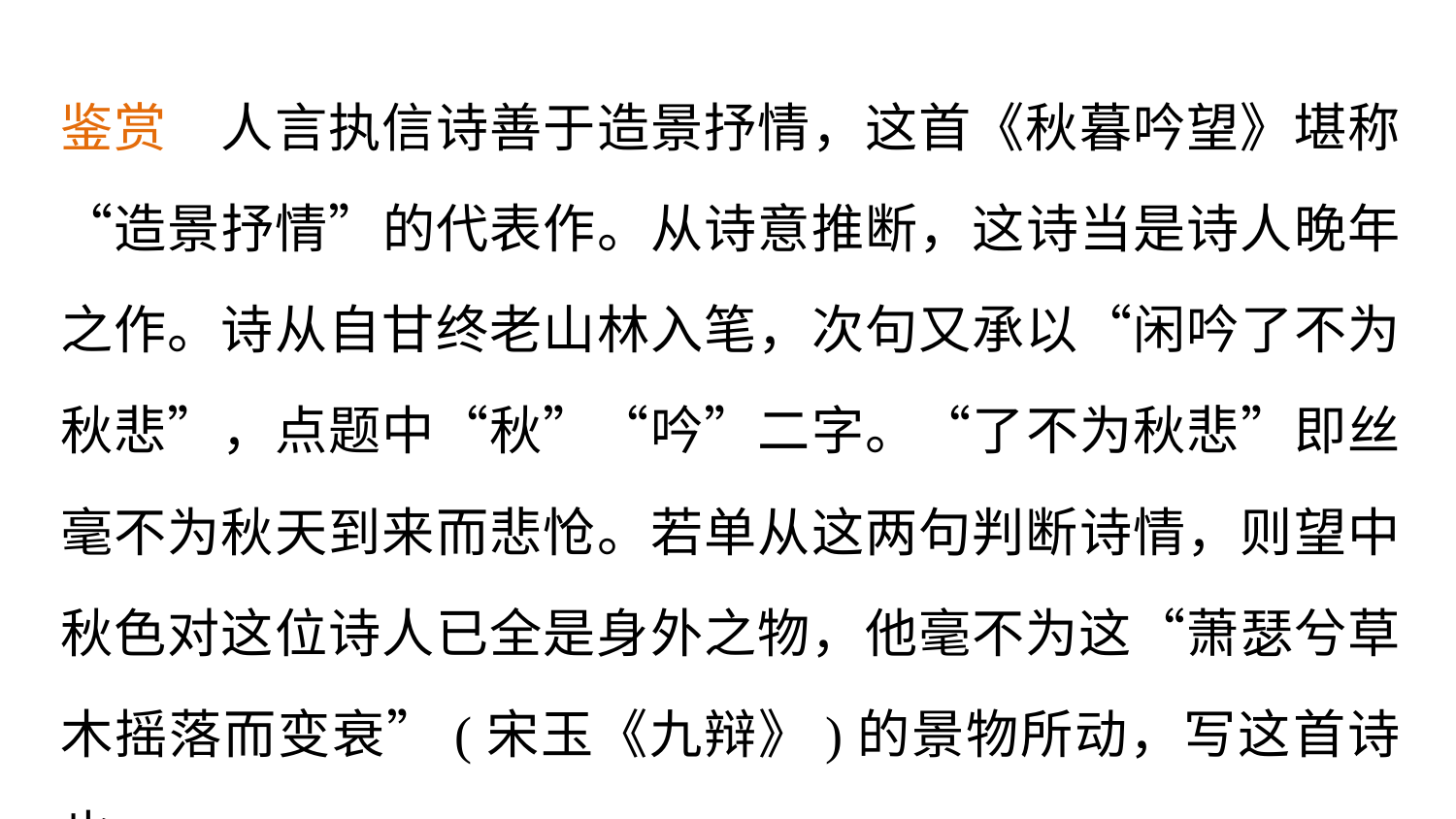

鉴赏　人言执信诗善于造景抒情，这首《秋暮吟望》堪称“造景抒情”的代表作。从诗意推断，这诗当是诗人晚年之作。诗从自甘终老山林入笔，次句又承以“闲吟了不为秋悲”，点题中“秋”“吟”二字。“了不为秋悲”即丝毫不为秋天到来而悲怆。若单从这两句判断诗情，则望中秋色对这位诗人已全是身外之物，他毫不为这“萧瑟兮草木摇落而变衰”(宋玉《九辩》)的景物所动，写这首诗也